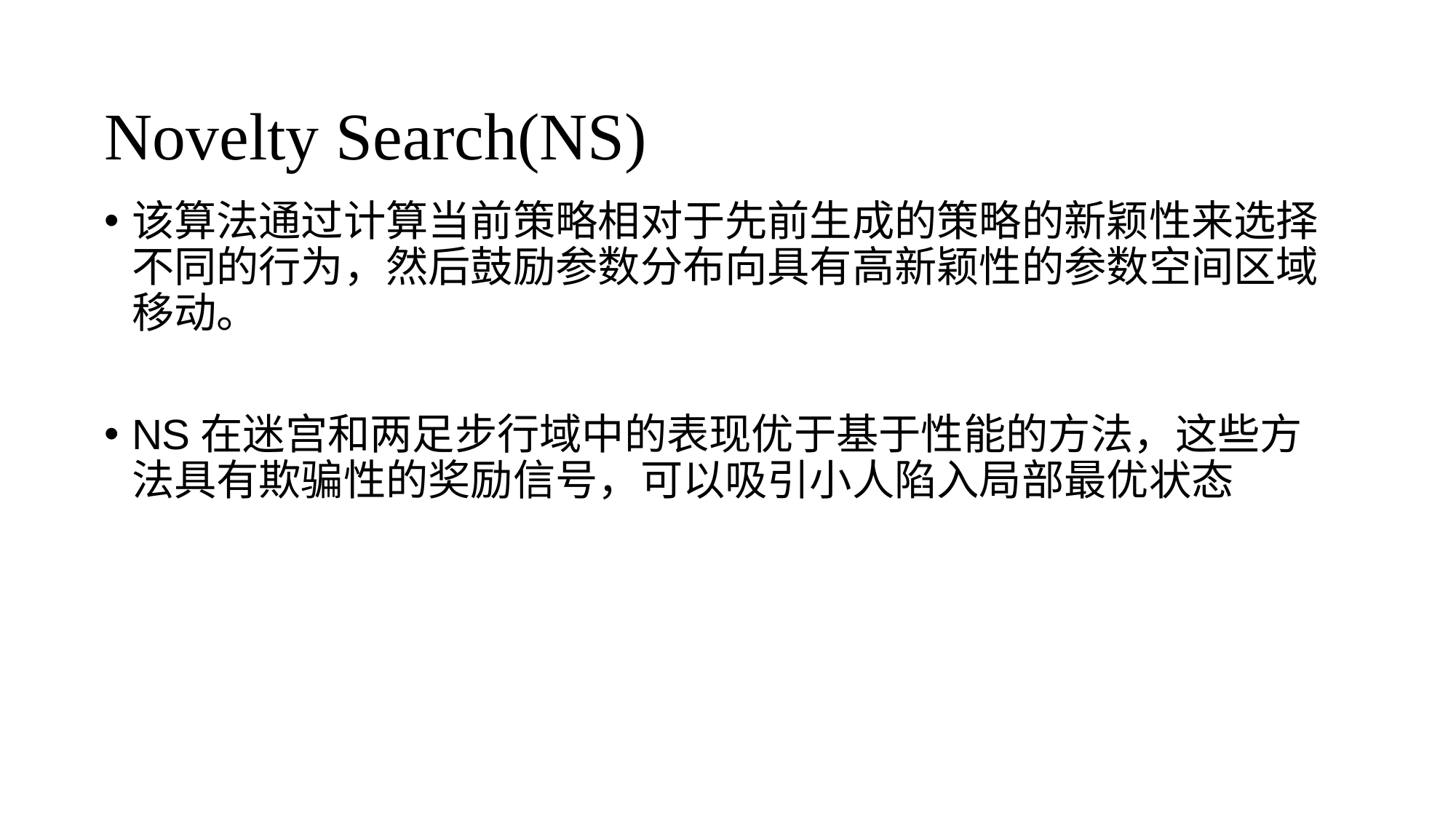

Novelty Search(NS)
该算法通过计算当前策略相对于先前生成的策略的新颖性来选择不同的行为，然后鼓励参数分布向具有高新颖性的参数空间区域移动。

NS在迷宫和两足步行域中的表现优于基于性能的方法，这些方法具有欺骗性的奖励信号，可以吸引小人陷入局部最优状态